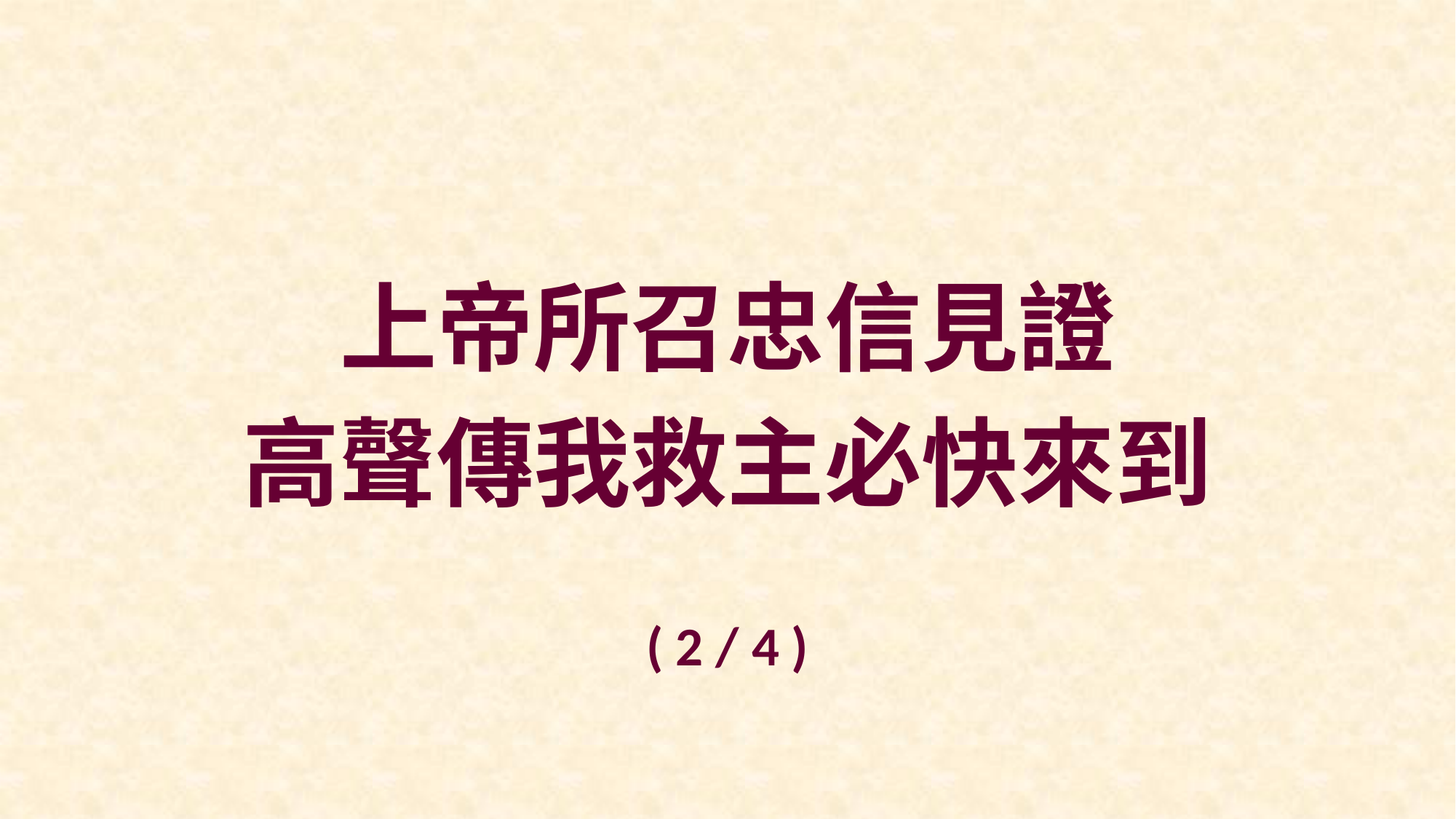

上帝所召忠信見證
高聲傳我救主必快來到
( 2 / 4 )